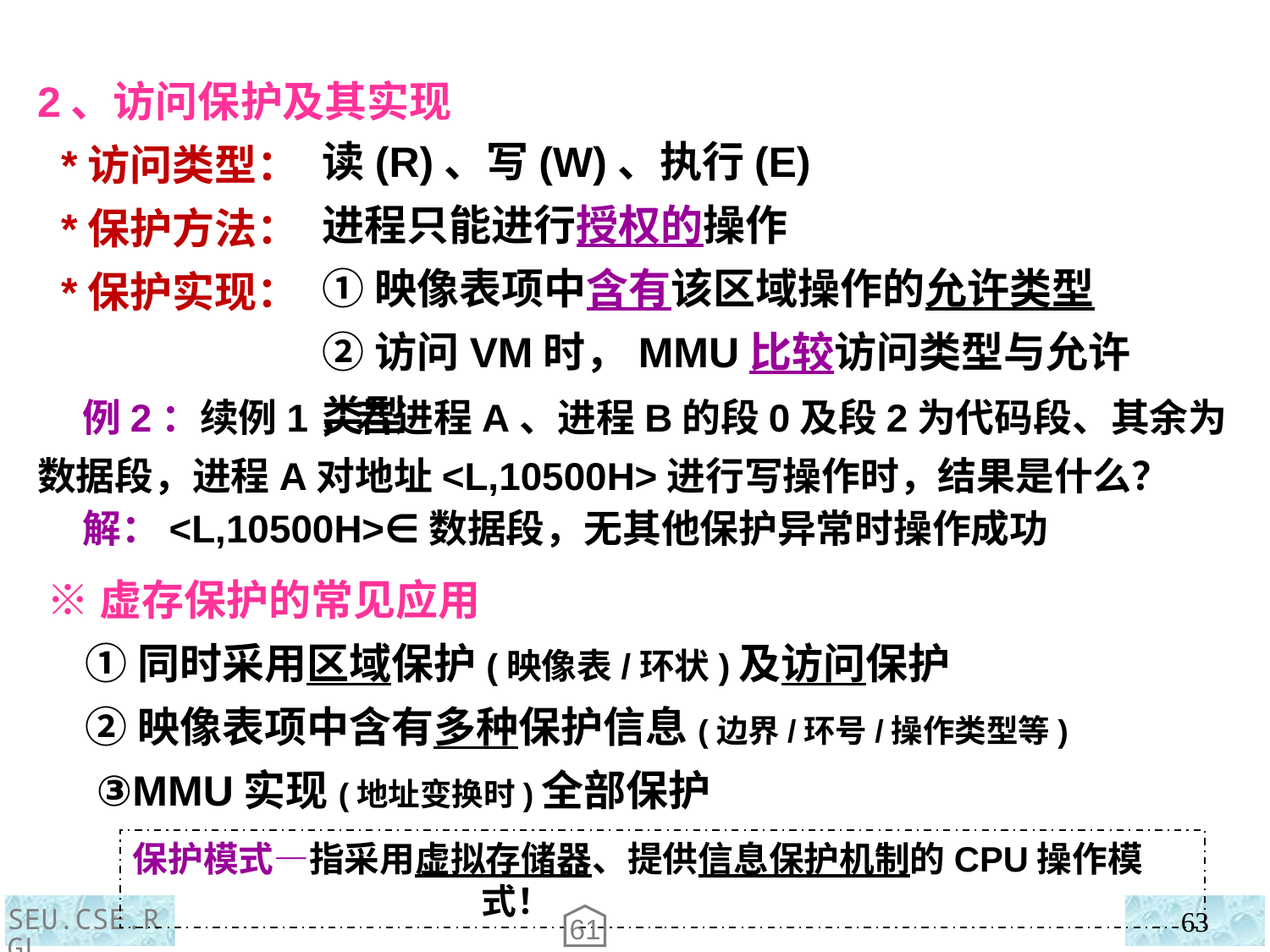

2、访问保护及其实现
  *访问类型：
  *保护方法：
  *保护实现：
读(R)、写(W)、执行(E)
进程只能进行授权的操作
①映像表项中含有该区域操作的允许类型
②访问VM时，MMU比较访问类型与允许类型
    例2：续例1，若进程A、进程B的段0及段2为代码段、其余为数据段，进程A对地址<L,10500H>进行写操作时，结果是什么？
    解：<L,10500H>∈数据段，无其他保护异常时操作成功
 ※虚存保护的常见应用
     ①同时采用区域保护(映像表/环状)及访问保护
     ②映像表项中含有多种保护信息(边界/环号/操作类型等)
     ③MMU实现(地址变换时)全部保护
保护模式—指采用虚拟存储器、提供信息保护机制的CPU操作模式！
SEU.CSE.RGL
63
61